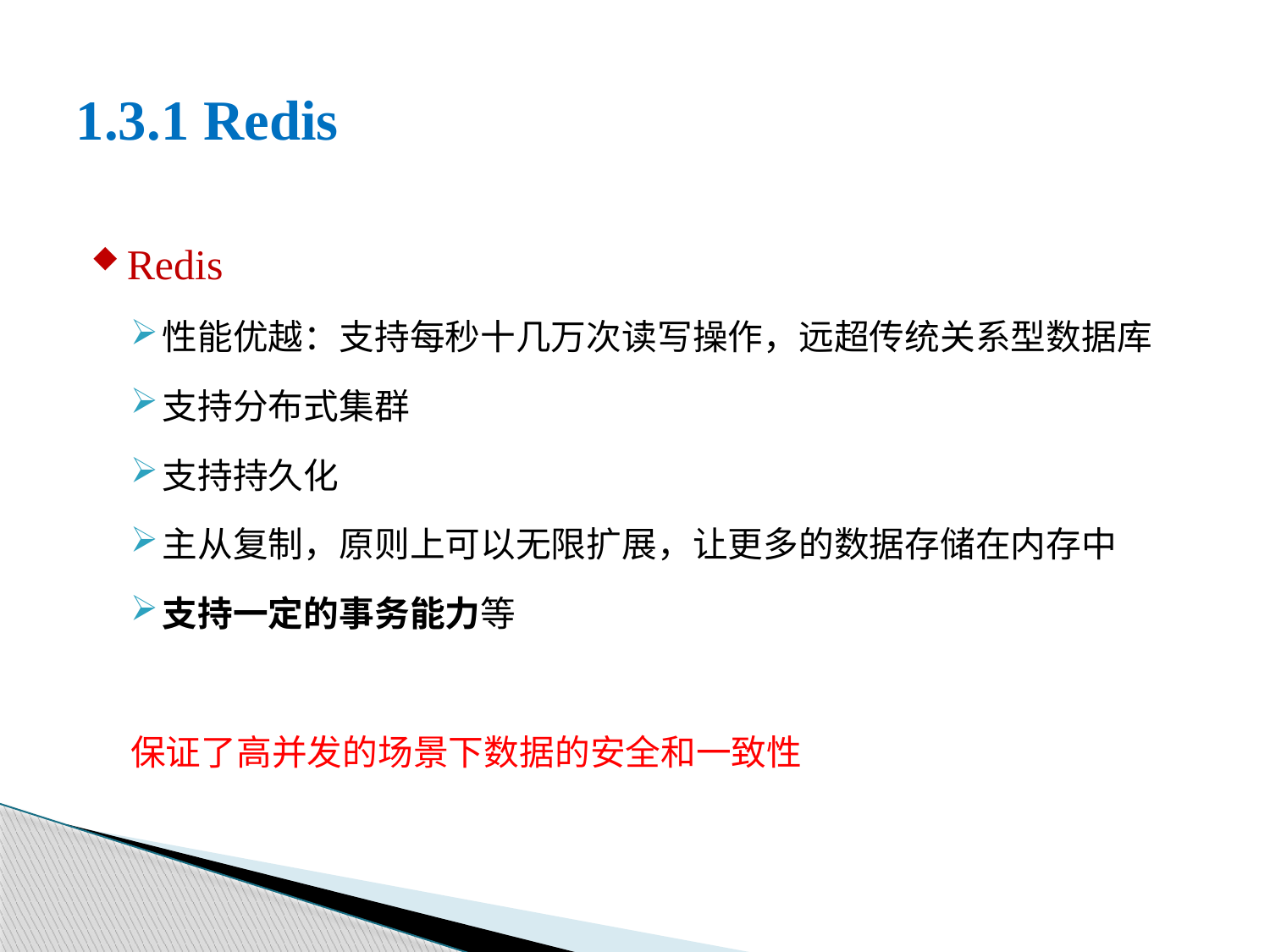

# 1.3.1 Redis
Redis
性能优越：支持每秒十几万次读写操作，远超传统关系型数据库
支持分布式集群
支持持久化
主从复制，原则上可以无限扩展，让更多的数据存储在内存中
支持一定的事务能力等

保证了高并发的场景下数据的安全和一致性